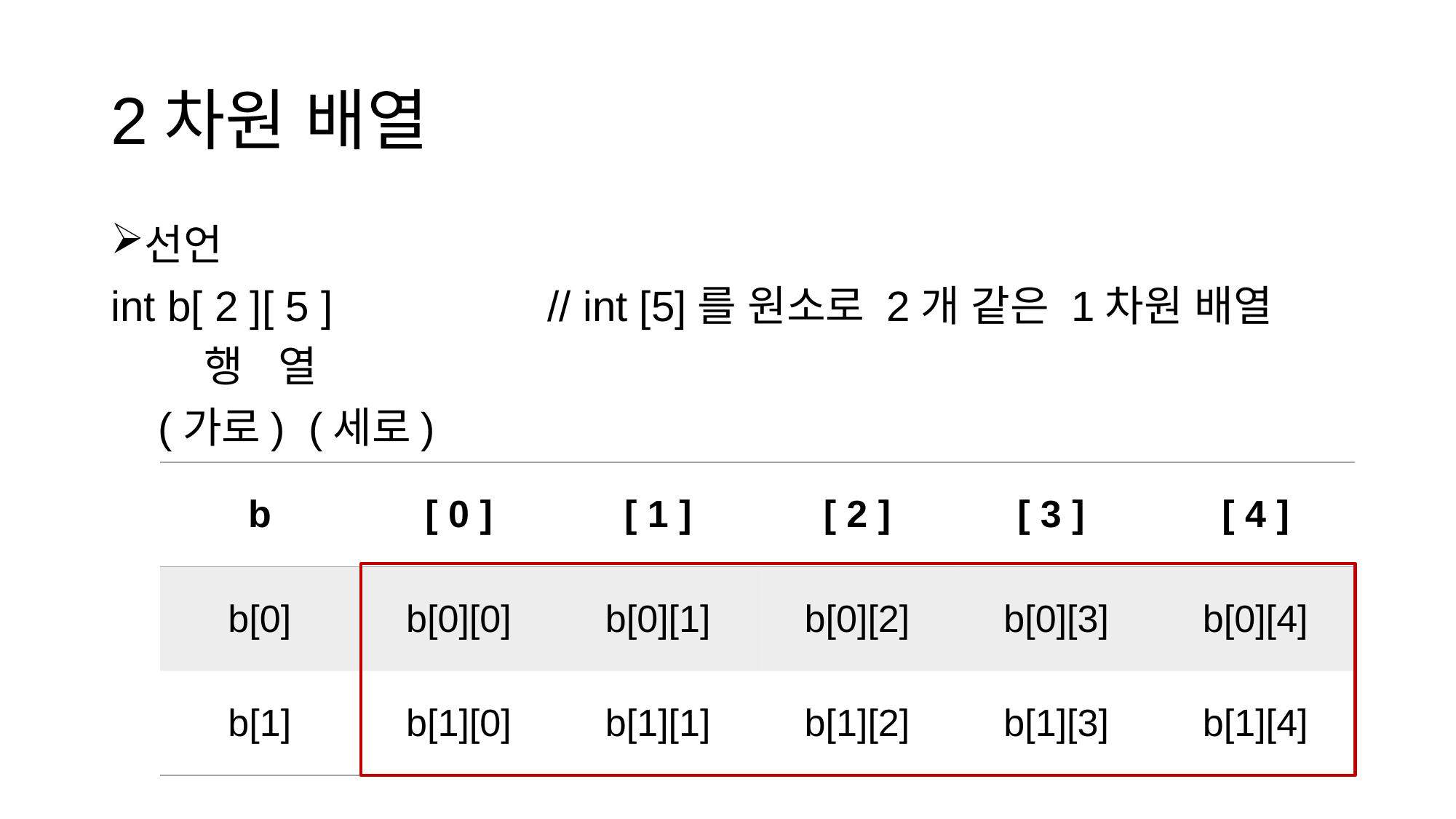

# 2차원 배열
선언
int b[ 2 ][ 5 ]		// int [5]를 원소로 2개 같은 1차원 배열
       행   열
    (가로)  (세로)
| b | [ 0 ] | [ 1 ] | [ 2 ] | [ 3 ] | [ 4 ] |
| --- | --- | --- | --- | --- | --- |
| b[0] | b[0][0] | b[0][1] | b[0][2] | b[0][3] | b[0][4] |
| b[1] | b[1][0] | b[1][1] | b[1][2] | b[1][3] | b[1][4] |